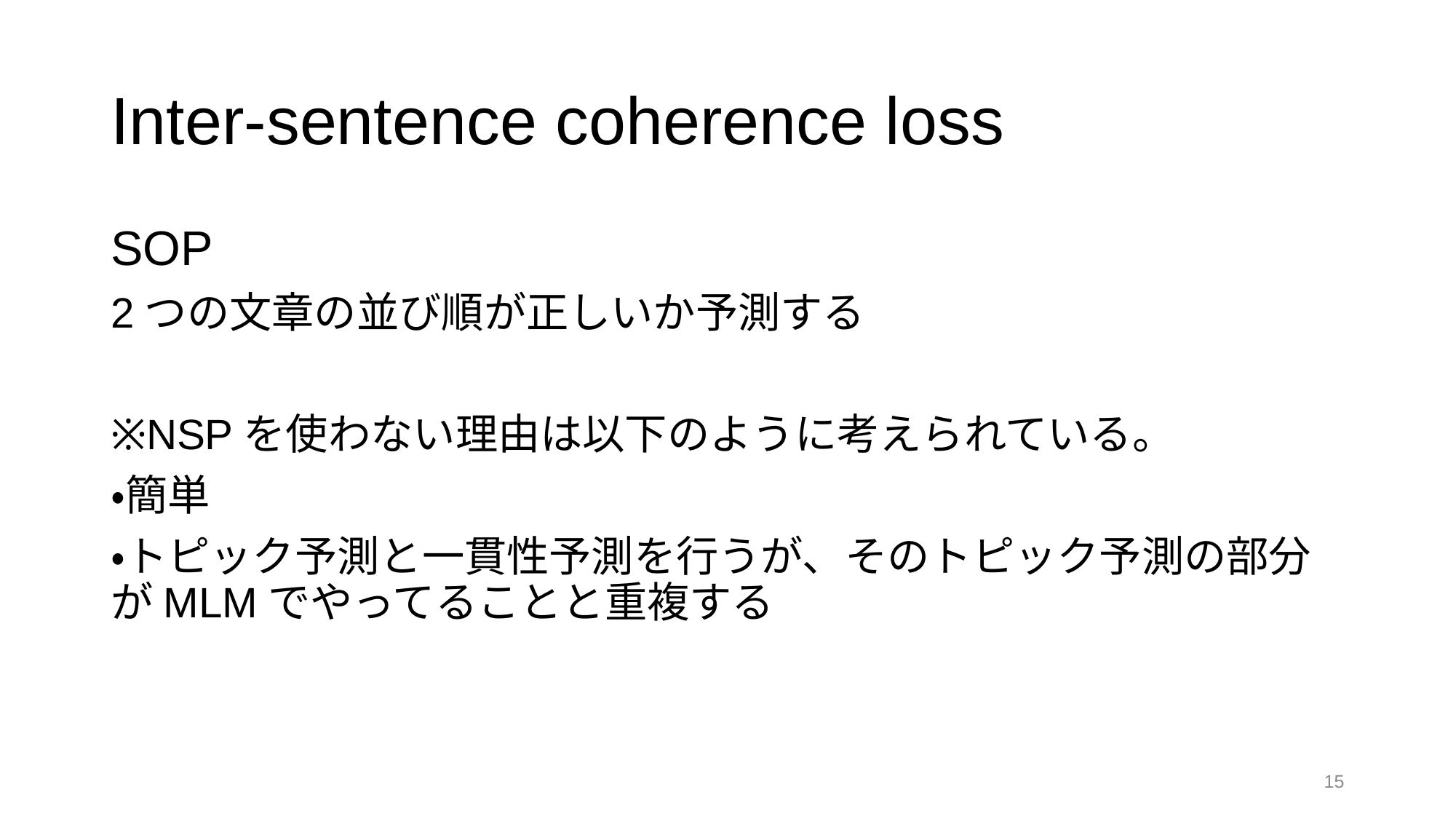

# Inter-sentence coherence loss
SOP
2つの文章の並び順が正しいか予測する

※NSPを使わない理由は以下のように考えられている。
・簡単
・トピック予測と一貫性予測を行うが、そのトピック予測の部分がMLMでやってることと重複する
15